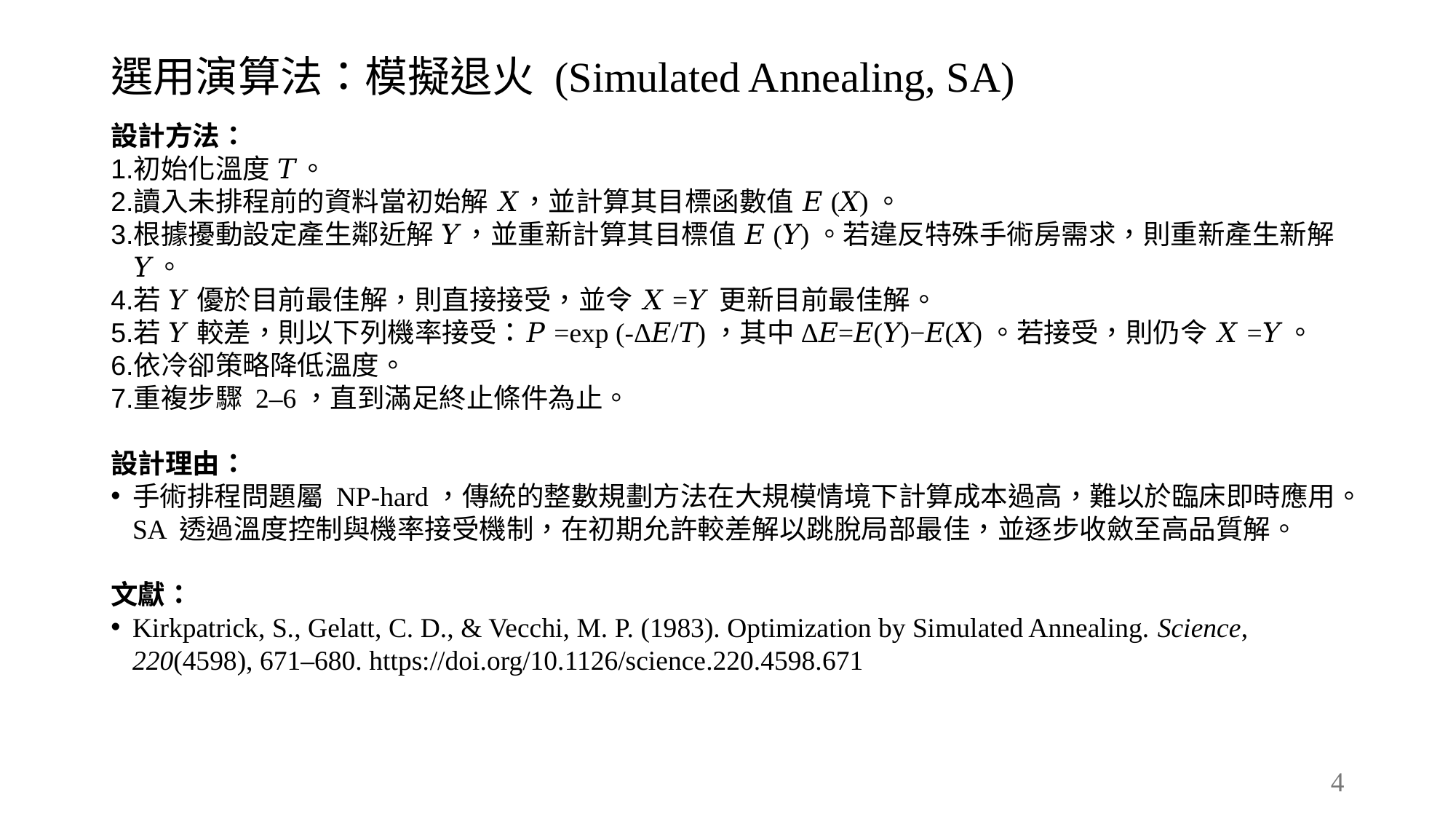

# 選用演算法：模擬退火 (Simulated Annealing, SA)
設計方法：
初始化溫度 𝑇。
讀入未排程前的資料當初始解 𝑋，並計算其目標函數值 𝐸(𝑋)。
根據擾動設定產生鄰近解 𝑌，並重新計算其目標值 𝐸(𝑌)。若違反特殊手術房需求，則重新產生新解 𝑌。
若 𝑌 優於目前最佳解，則直接接受，並令 𝑋=𝑌 更新目前最佳解。
若 𝑌 較差，則以下列機率接受：𝑃=exp (-Δ𝐸/𝑇)，其中Δ𝐸=𝐸(𝑌)−𝐸(𝑋)。若接受，則仍令 𝑋=𝑌。
依冷卻策略降低溫度。
重複步驟 2–6，直到滿足終止條件為止。

設計理由：
手術排程問題屬 NP-hard，傳統的整數規劃方法在大規模情境下計算成本過高，難以於臨床即時應用。SA 透過溫度控制與機率接受機制，在初期允許較差解以跳脫局部最佳，並逐步收斂至高品質解。

文獻：
Kirkpatrick, S., Gelatt, C. D., & Vecchi, M. P. (1983). Optimization by Simulated Annealing. Science, 220(4598), 671–680. https://doi.org/10.1126/science.220.4598.671
4